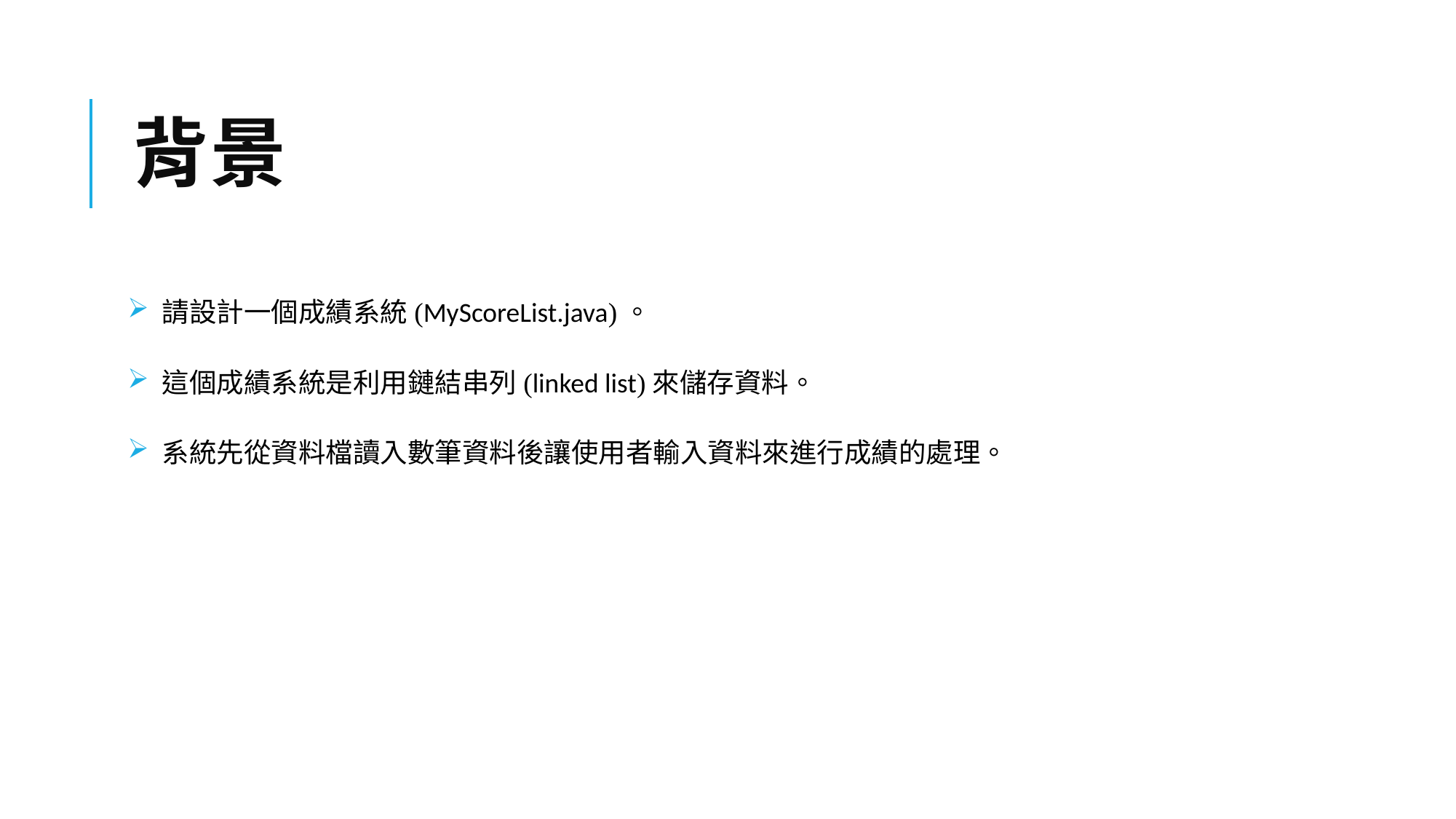

# 背景
 請設計一個成績系統(MyScoreList.java)。
 這個成績系統是利用鏈結串列(linked list)來儲存資料。
 系統先從資料檔讀入數筆資料後讓使用者輸入資料來進行成績的處理。